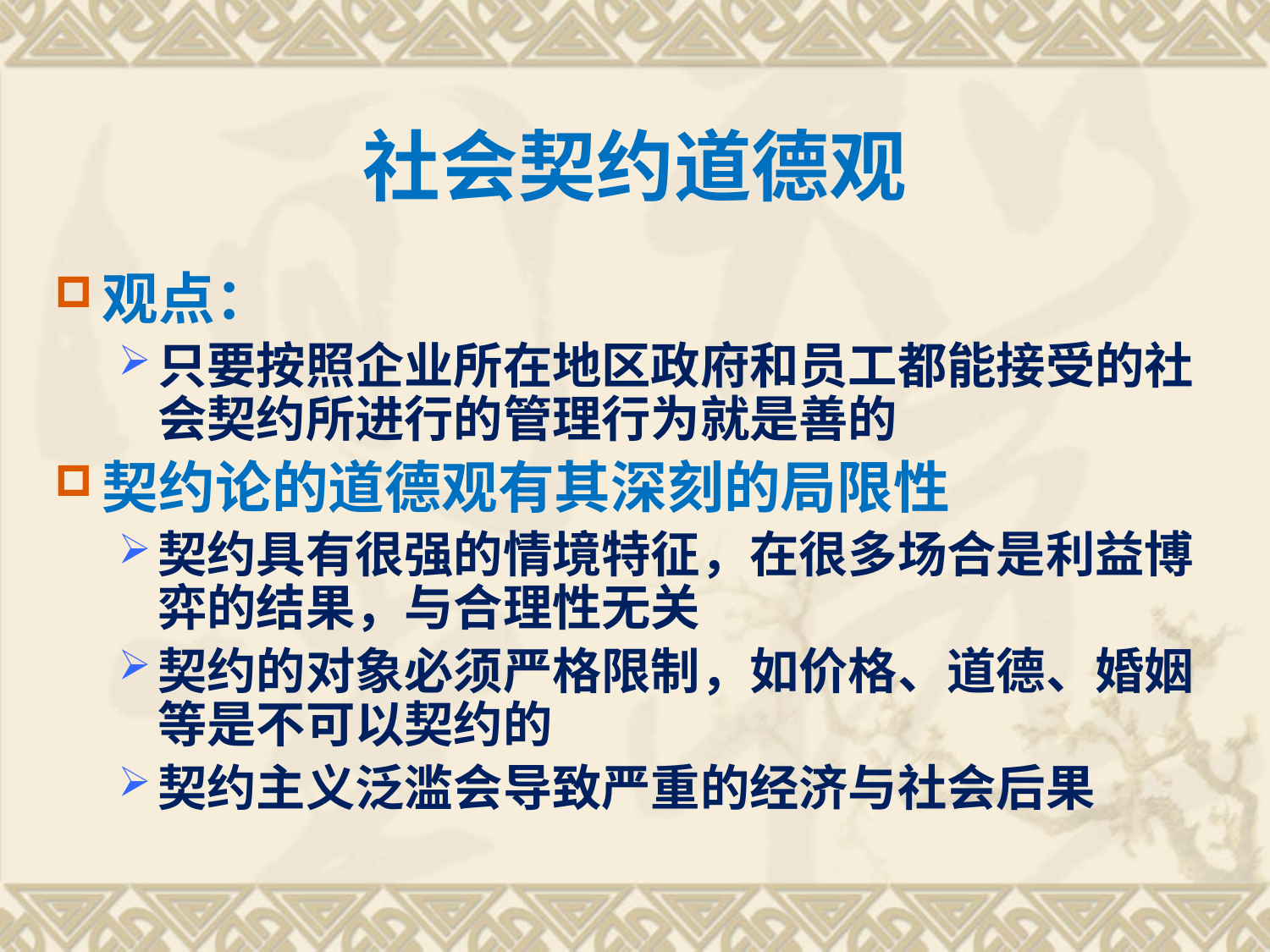

# 社会契约道德观
观点：
只要按照企业所在地区政府和员工都能接受的社会契约所进行的管理行为就是善的
契约论的道德观有其深刻的局限性
契约具有很强的情境特征，在很多场合是利益博弈的结果，与合理性无关
契约的对象必须严格限制，如价格、道德、婚姻等是不可以契约的
契约主义泛滥会导致严重的经济与社会后果